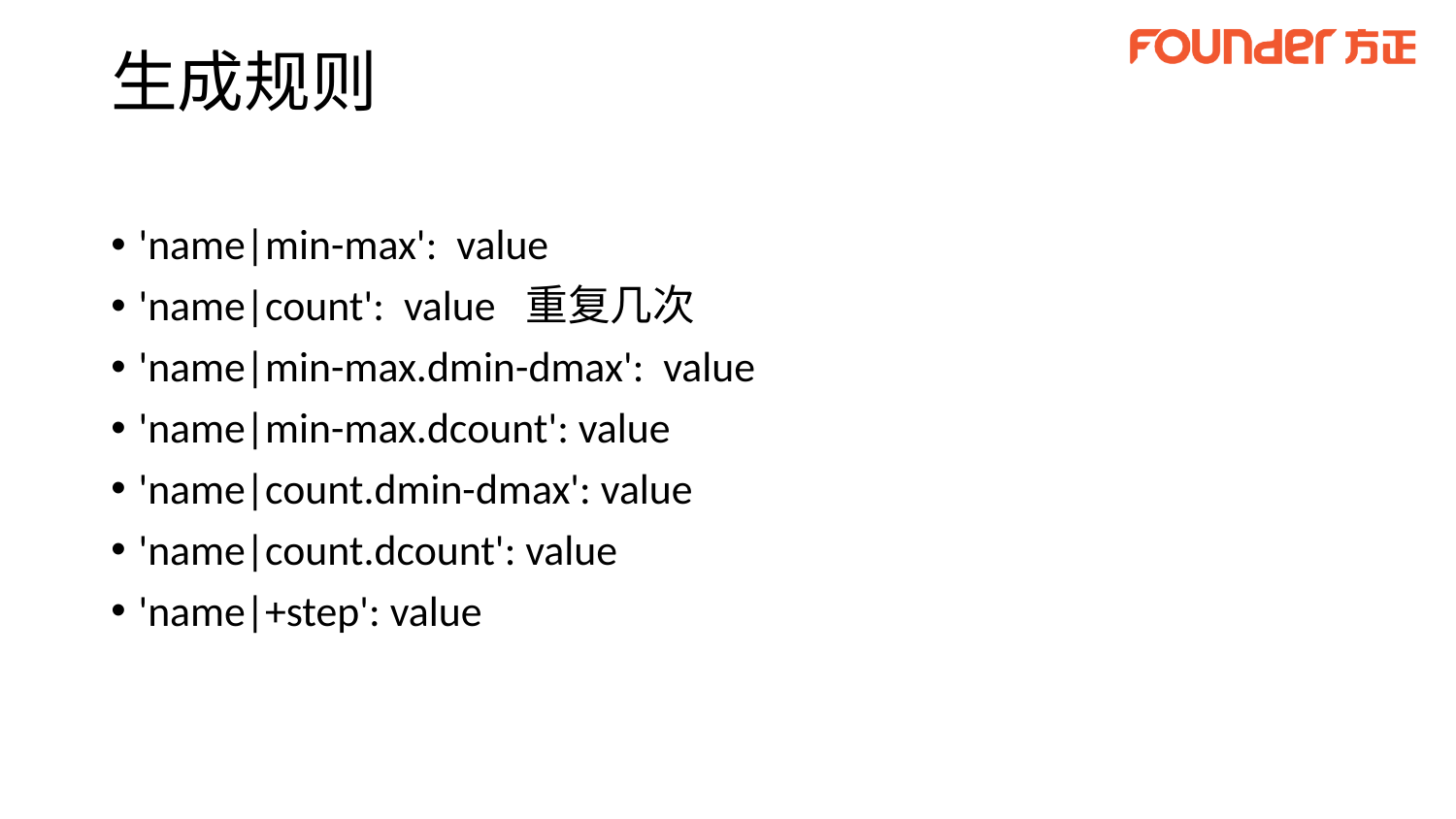

# 生成规则
'name|min-max':  value
'name|count':  value  重复几次
'name|min-max.dmin-dmax':  value
'name|min-max.dcount': value
'name|count.dmin-dmax': value
'name|count.dcount': value
'name|+step': value